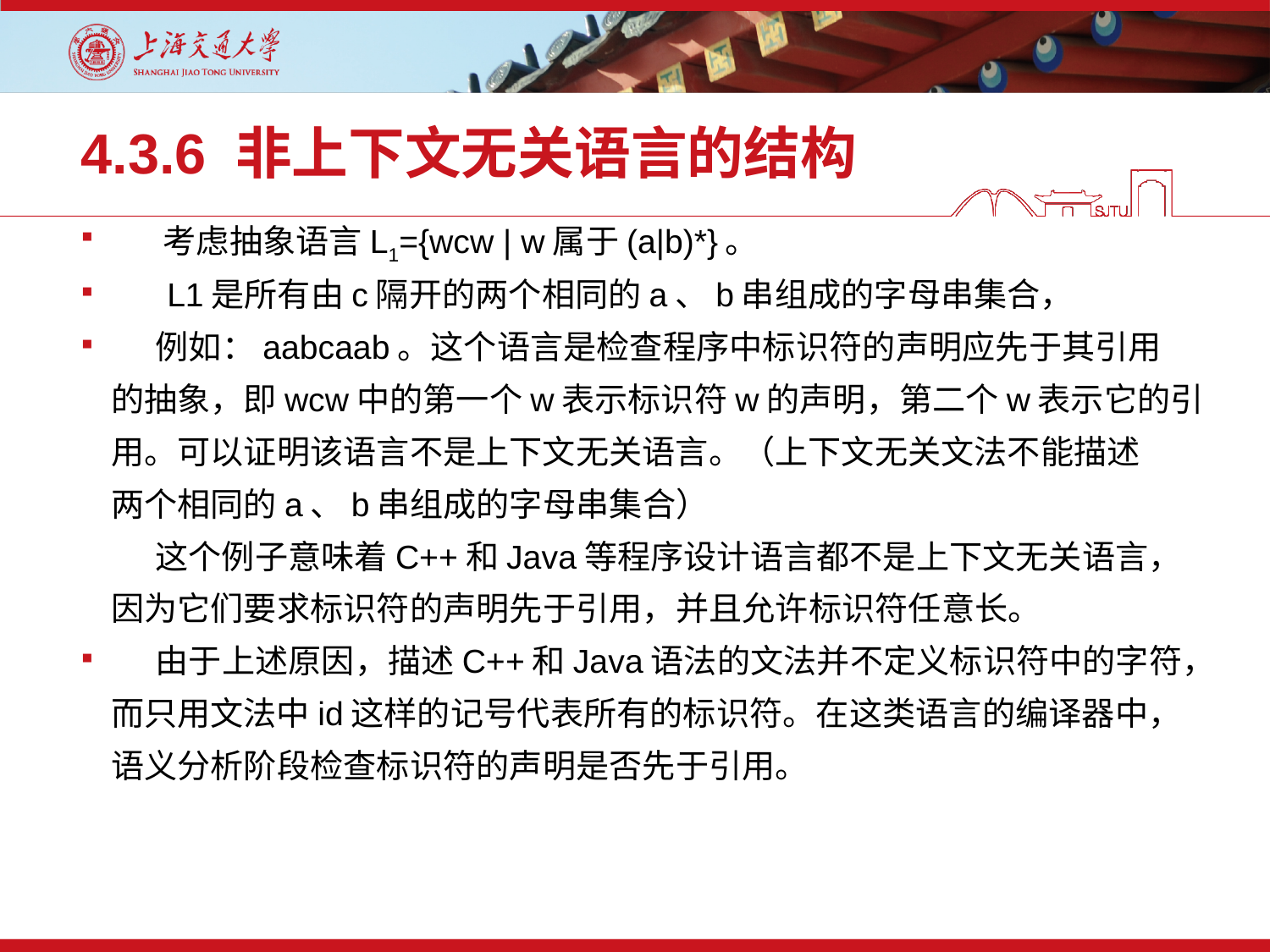

# 4.3.6 非上下文无关语言的结构
      考虑抽象语言L1={wcw | w属于(a|b)*}。
      L1是所有由c隔开的两个相同的a、b串组成的字母串集合，
     例如：aabcaab。这个语言是检查程序中标识符的声明应先于其引用
   的抽象，即wcw中的第一个w表示标识符w的声明，第二个w表示它的引
   用。可以证明该语言不是上下文无关语言。（上下文无关文法不能描述
   两个相同的a、b串组成的字母串集合）
         这个例子意味着C++和Java等程序设计语言都不是上下文无关语言，
   因为它们要求标识符的声明先于引用，并且允许标识符任意长。
     由于上述原因，描述C++和Java语法的文法并不定义标识符中的字符，
   而只用文法中id这样的记号代表所有的标识符。在这类语言的编译器中，
   语义分析阶段检查标识符的声明是否先于引用。